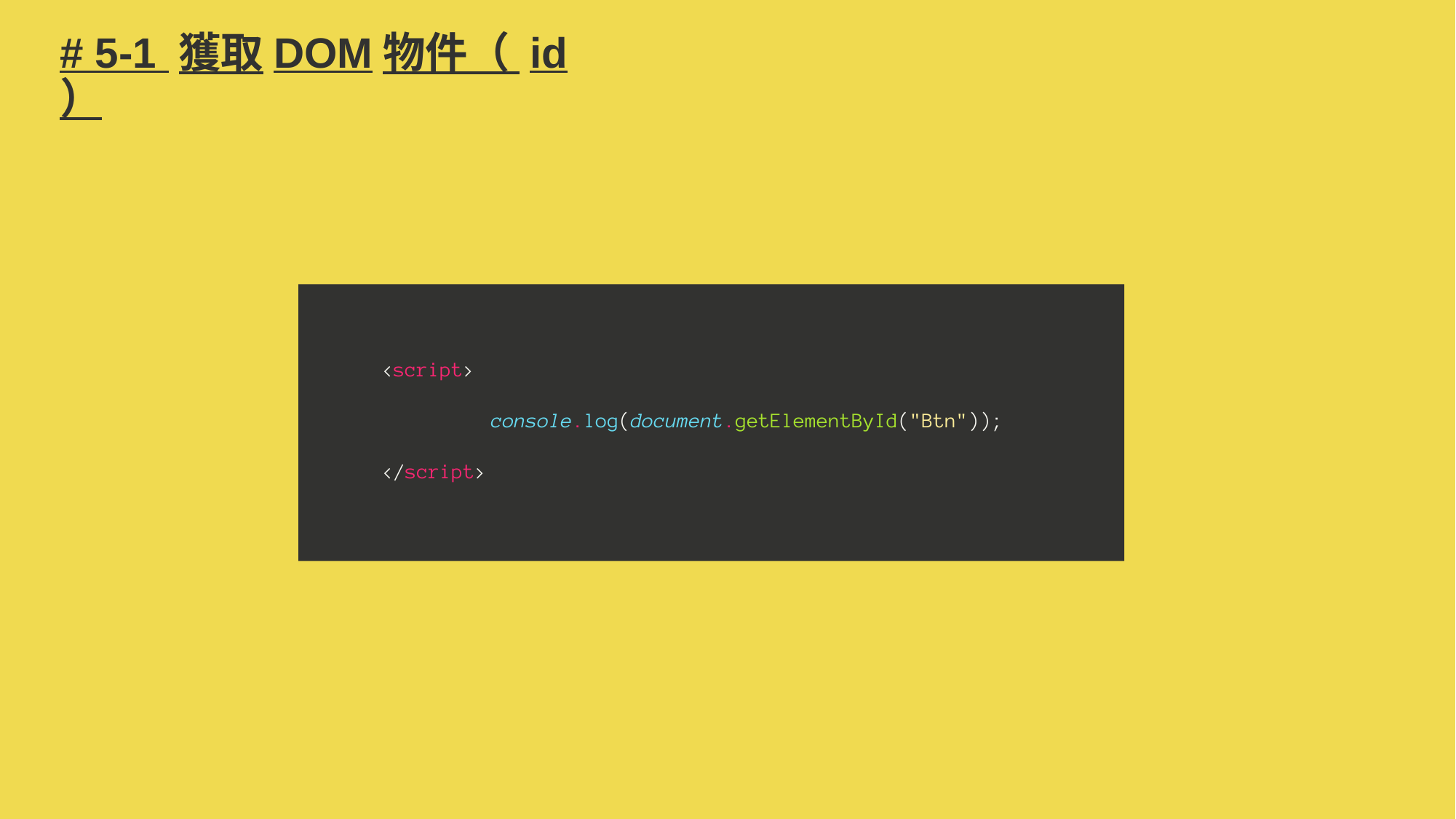

# # 5-1 獲取DOM物件（ id ）

<script>
	console.log(document.getElementById("Btn"));

</script>